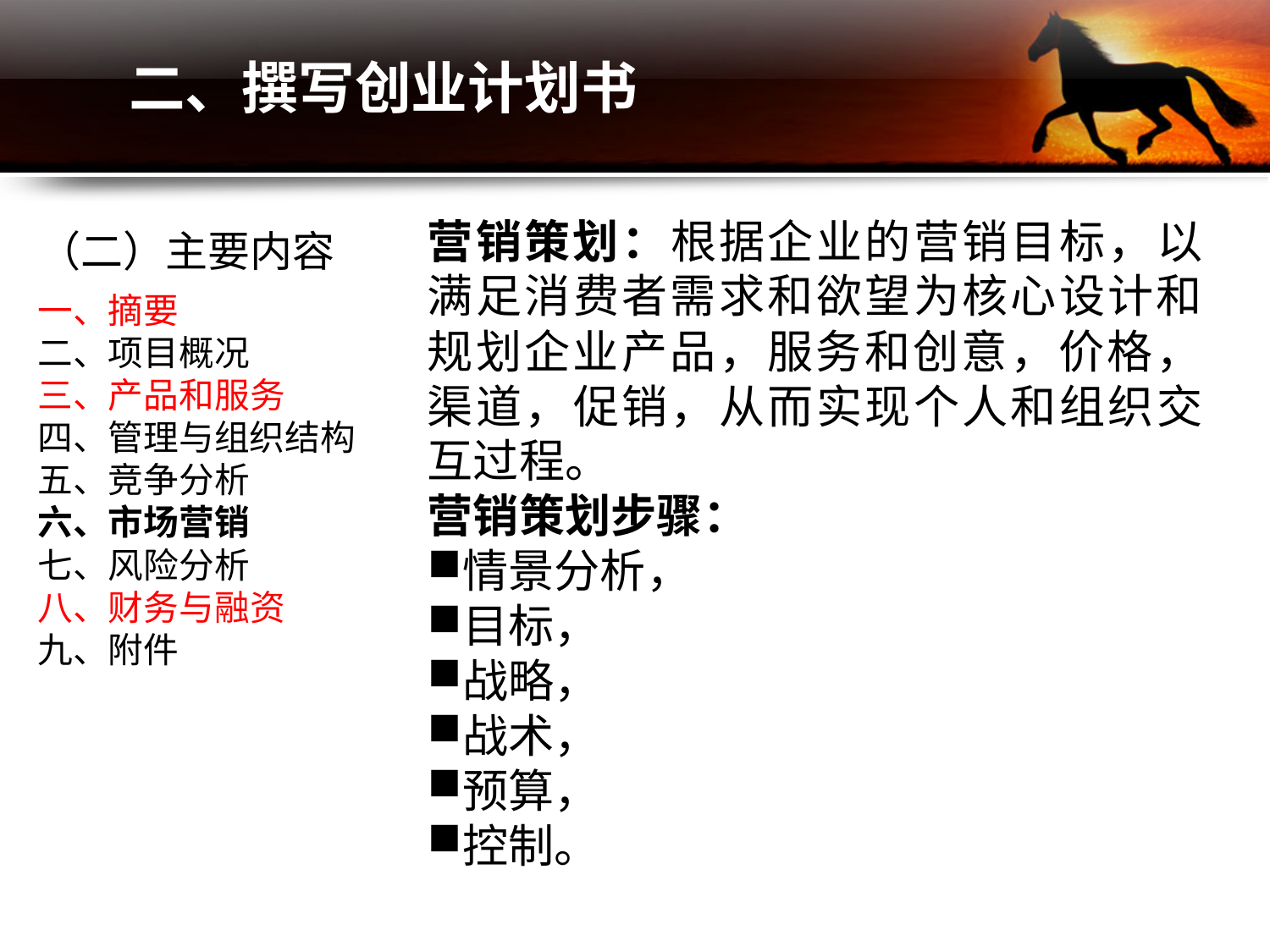

二、撰写创业计划书
营销策划：根据企业的营销目标，以满足消费者需求和欲望为核心设计和规划企业产品，服务和创意，价格，渠道，促销，从而实现个人和组织交互过程。
营销策划步骤：
情景分析，
目标，
战略，
战术，
预算，
控制。
（二）主要内容
一、摘要
二、项目概况
三、产品和服务
四、管理与组织结构
五、竞争分析
六、市场营销
七、风险分析
八、财务与融资
九、附件